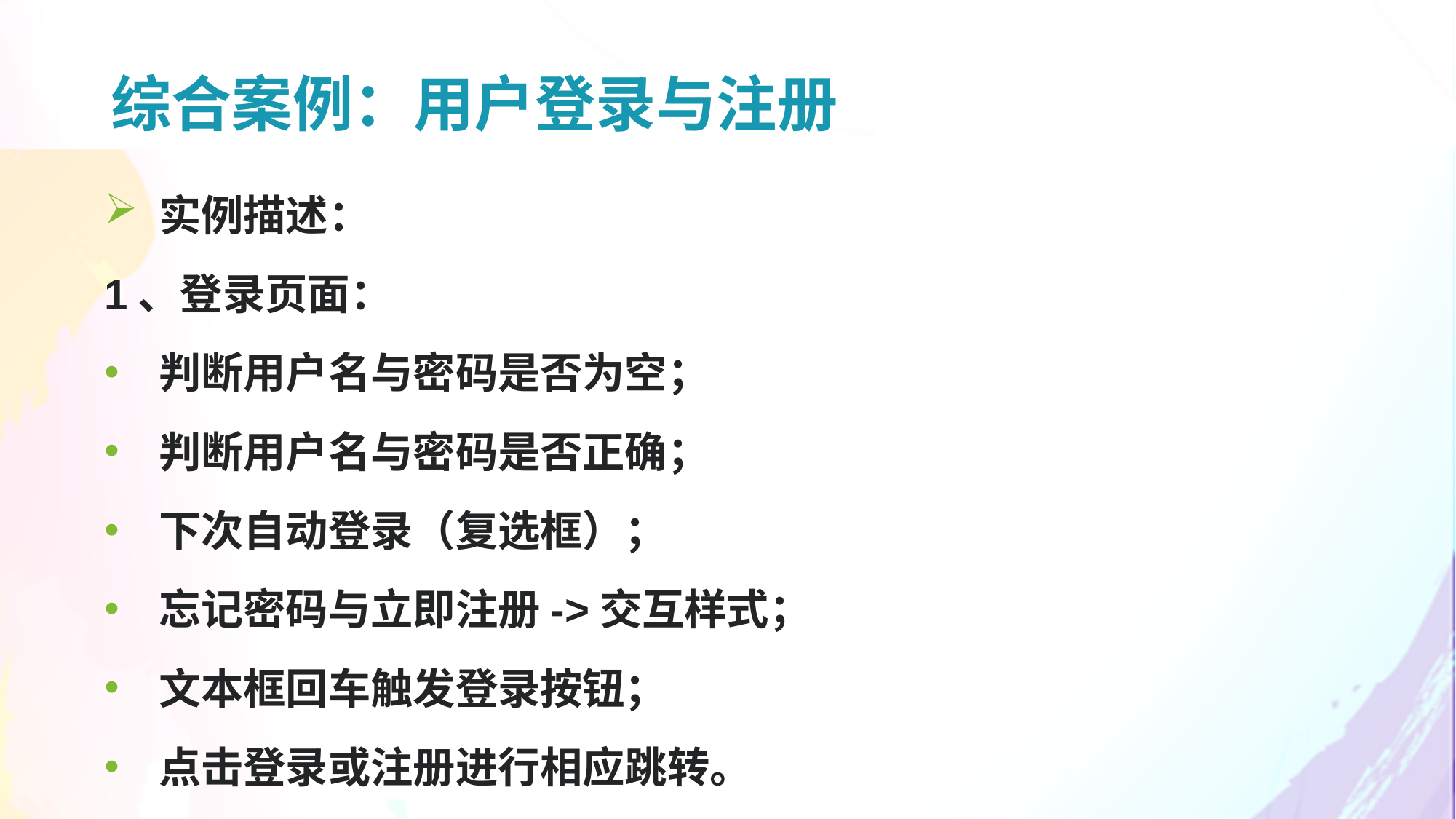

综合案例：用户登录与注册
实例描述：
1、登录页面：
判断用户名与密码是否为空；
判断用户名与密码是否正确；
下次自动登录（复选框）；
忘记密码与立即注册->交互样式；
文本框回车触发登录按钮；
点击登录或注册进行相应跳转。